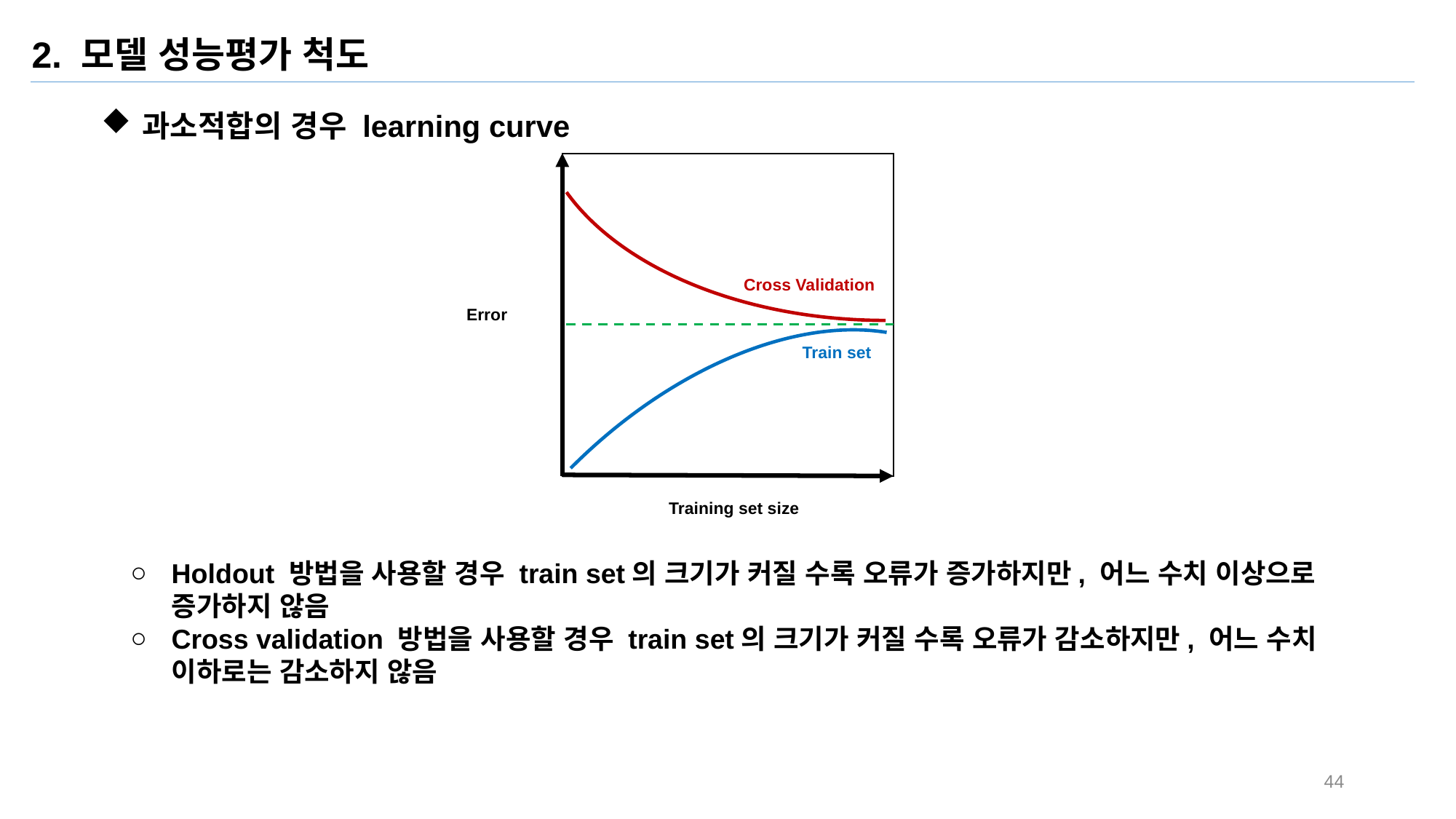

Cross Validation
Error
Train set

Training set size
2. 모델 성능평가 척도
과소적합의 경우 learning curve
Holdout 방법을 사용할 경우 train set의 크기가 커질 수록 오류가 증가하지만, 어느 수치 이상으로 증가하지 않음
Cross validation 방법을 사용할 경우 train set의 크기가 커질 수록 오류가 감소하지만, 어느 수치 이하로는 감소하지 않음
44